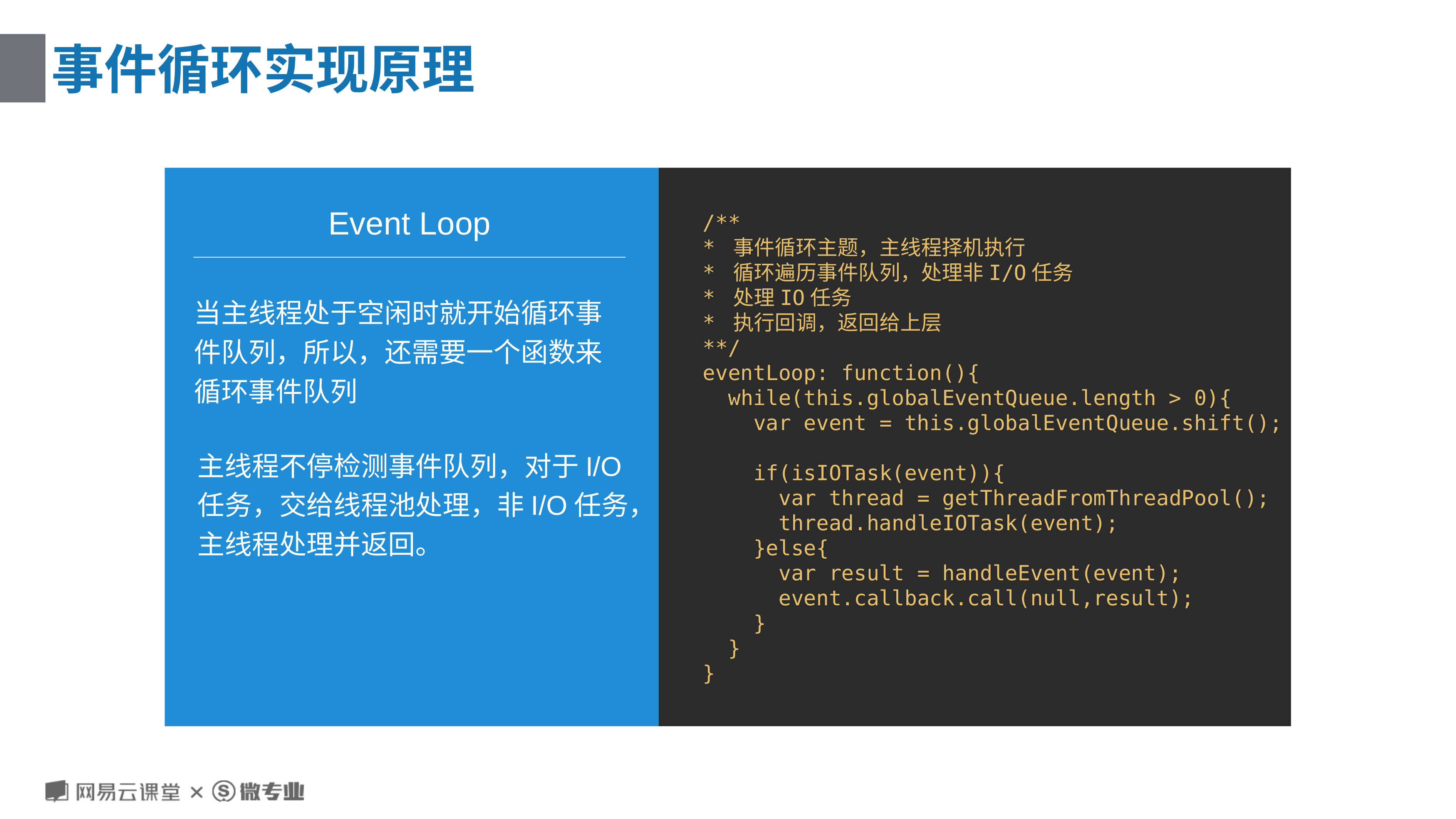

# 事件循环实现原理

/**
* 事件循环主题，主线程择机执行
* 循环遍历事件队列，处理非I/O任务
* 处理IO任务
* 执行回调，返回给上层
**/
eventLoop: function(){
  while(this.globalEventQueue.length > 0){
    var event = this.globalEventQueue.shift();

    if(isIOTask(event)){
      var thread = getThreadFromThreadPool();
      thread.handleIOTask(event);
    }else{
      var result = handleEvent(event);
      event.callback.call(null,result);
    }
  }
}
Event Loop

当主线程处于空闲时就开始循环事件队列，所以，还需要一个函数来循环事件队列
主线程不停检测事件队列，对于I/O任务，交给线程池处理，非I/O任务，主线程处理并返回。